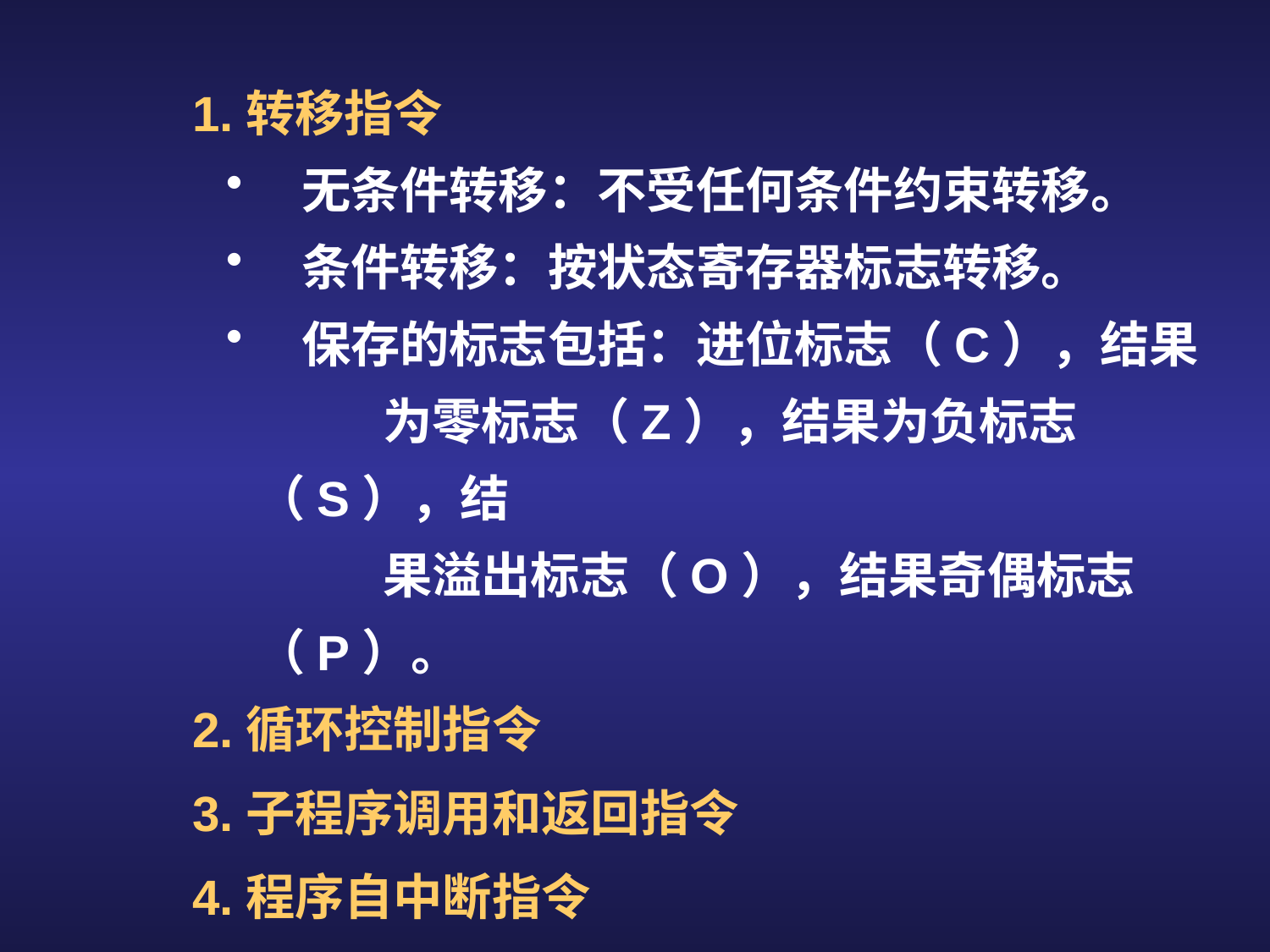

1.转移指令
   无条件转移：不受任何条件约束转移。
   条件转移：按状态寄存器标志转移。
   保存的标志包括：进位标志（C），结果
	为零标志（Z），结果为负标志（S），结
	果溢出标志（O），结果奇偶标志（P）。
2.循环控制指令
3.子程序调用和返回指令
4.程序自中断指令
（五）串处理类指令